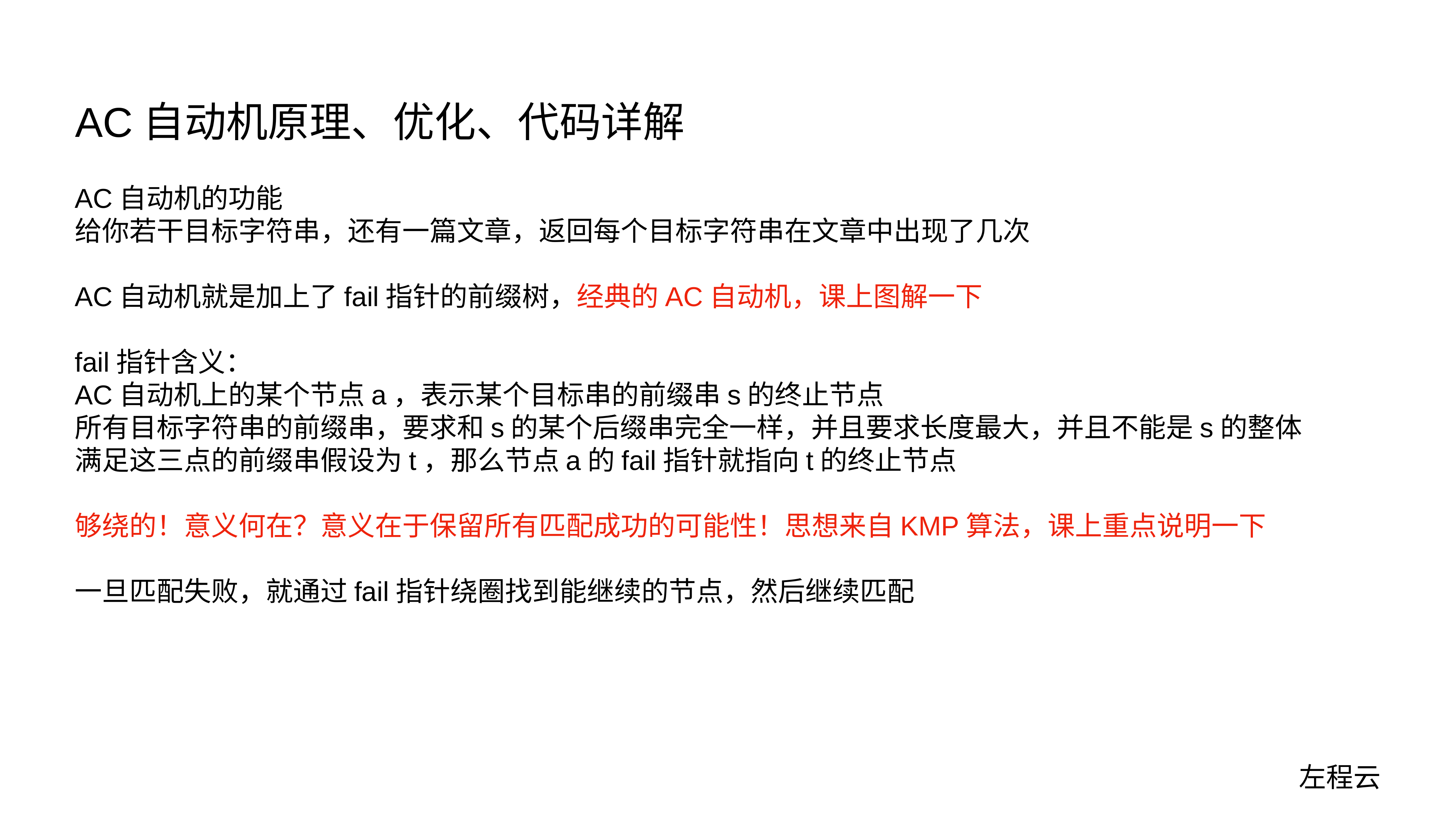

# AC自动机原理、优化、代码详解
AC自动机的功能
给你若干目标字符串，还有一篇文章，返回每个目标字符串在文章中出现了几次

AC自动机就是加上了fail指针的前缀树，经典的AC自动机，课上图解一下

fail指针含义：
AC自动机上的某个节点a，表示某个目标串的前缀串s的终止节点
所有目标字符串的前缀串，要求和s的某个后缀串完全一样，并且要求长度最大，并且不能是s的整体
满足这三点的前缀串假设为t，那么节点a的fail指针就指向t的终止节点

够绕的！意义何在？意义在于保留所有匹配成功的可能性！思想来自KMP算法，课上重点说明一下

一旦匹配失败，就通过fail指针绕圈找到能继续的节点，然后继续匹配
左程云